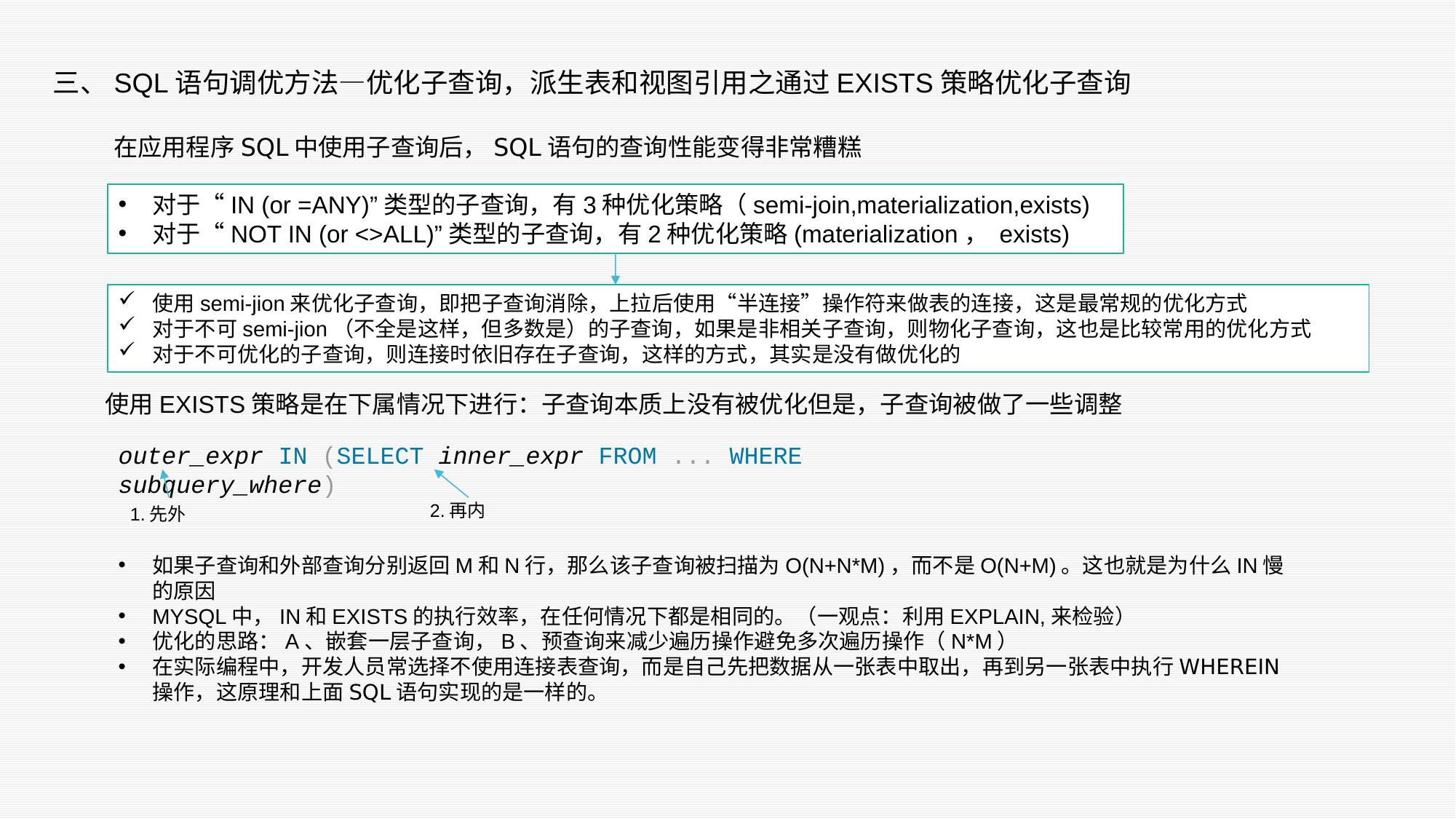

三、SQL语句调优方法—优化子查询，派生表和视图引用之通过EXISTS策略优化子查询
在应用程序SQL中使用子查询后，SQL语句的查询性能变得非常糟糕
对于“IN (or =ANY)”类型的子查询，有3种优化策略（semi-join,materialization,exists)
对于“NOT IN (or <>ALL)”类型的子查询，有2种优化策略(materialization， exists)
使用semi-jion来优化子查询，即把子查询消除，上拉后使用“半连接”操作符来做表的连接，这是最常规的优化方式
对于不可semi-jion（不全是这样，但多数是）的子查询，如果是非相关子查询，则物化子查询，这也是比较常用的优化方式
对于不可优化的子查询，则连接时依旧存在子查询，这样的方式，其实是没有做优化的
使用EXISTS策略是在下属情况下进行：子查询本质上没有被优化但是，子查询被做了一些调整
outer_expr IN (SELECT inner_expr FROM ... WHERE subquery_where)
2.再内
1.先外
如果子查询和外部查询分别返回M和N行，那么该子查询被扫描为O(N+N*M)，而不是O(N+M)。这也就是为什么IN慢的原因
MYSQL中，IN和EXISTS的执行效率，在任何情况下都是相同的。（一观点：利用EXPLAIN,来检验）
优化的思路：A、嵌套一层子查询，B、预查询来减少遍历操作避免多次遍历操作（N*M）
在实际编程中，开发人员常选择不使用连接表查询，而是自己先把数据从一张表中取出，再到另一张表中执行WHEREIN操作，这原理和上面SQL语句实现的是一样的。